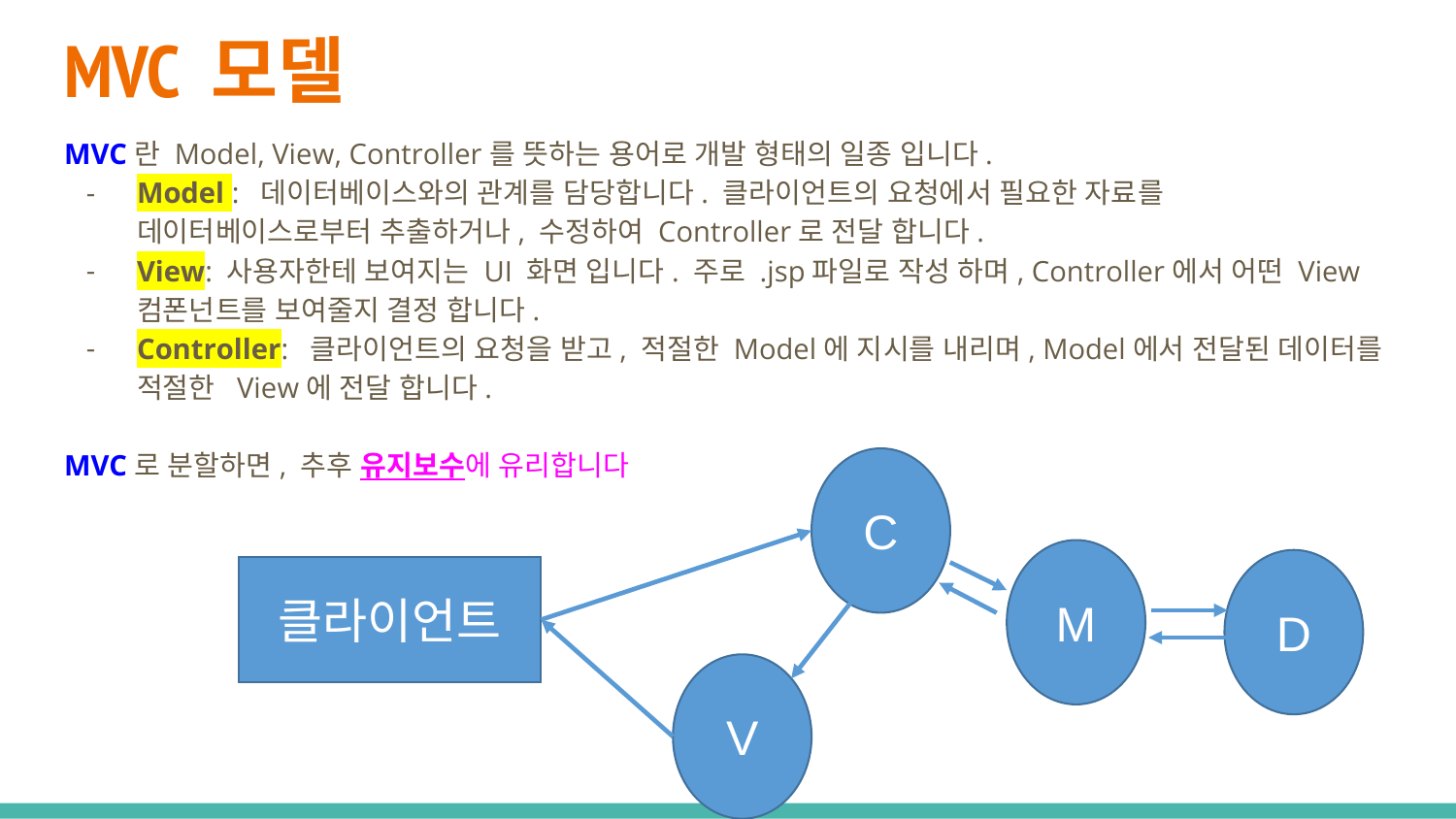

# MVC 모델
MVC란 Model, View, Controller를 뜻하는 용어로 개발 형태의 일종 입니다.
Model :  데이터베이스와의 관계를 담당합니다. 클라이언트의 요청에서 필요한 자료를 데이터베이스로부터 추출하거나, 수정하여 Controller로 전달 합니다.
View: 사용자한테 보여지는 UI 화면 입니다. 주로 .jsp파일로 작성 하며, Controller에서 어떤 View 컴폰넌트를 보여줄지 결정 합니다.
Controller:  클라이언트의 요청을 받고, 적절한 Model에 지시를 내리며, Model에서 전달된 데이터를 적절한  View에 전달 합니다.
MVC로 분할하면, 추후 유지보수에 유리합니다
C
M
D
클라이언트
V